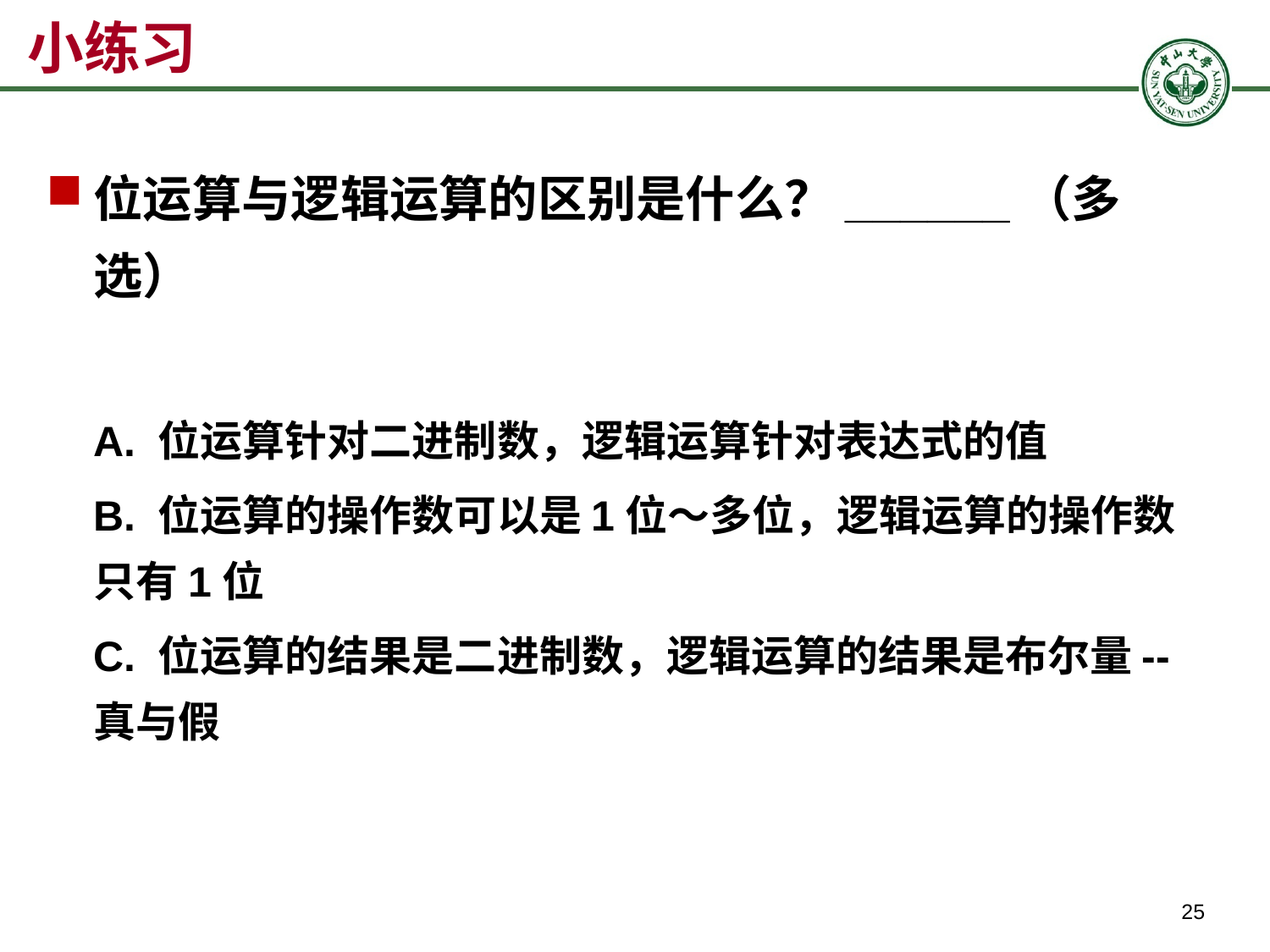

# 小练习
位运算与逻辑运算的区别是什么？______（多选）

A. 位运算针对二进制数，逻辑运算针对表达式的值
B. 位运算的操作数可以是1位～多位，逻辑运算的操作数只有1位
C. 位运算的结果是二进制数，逻辑运算的结果是布尔量--真与假